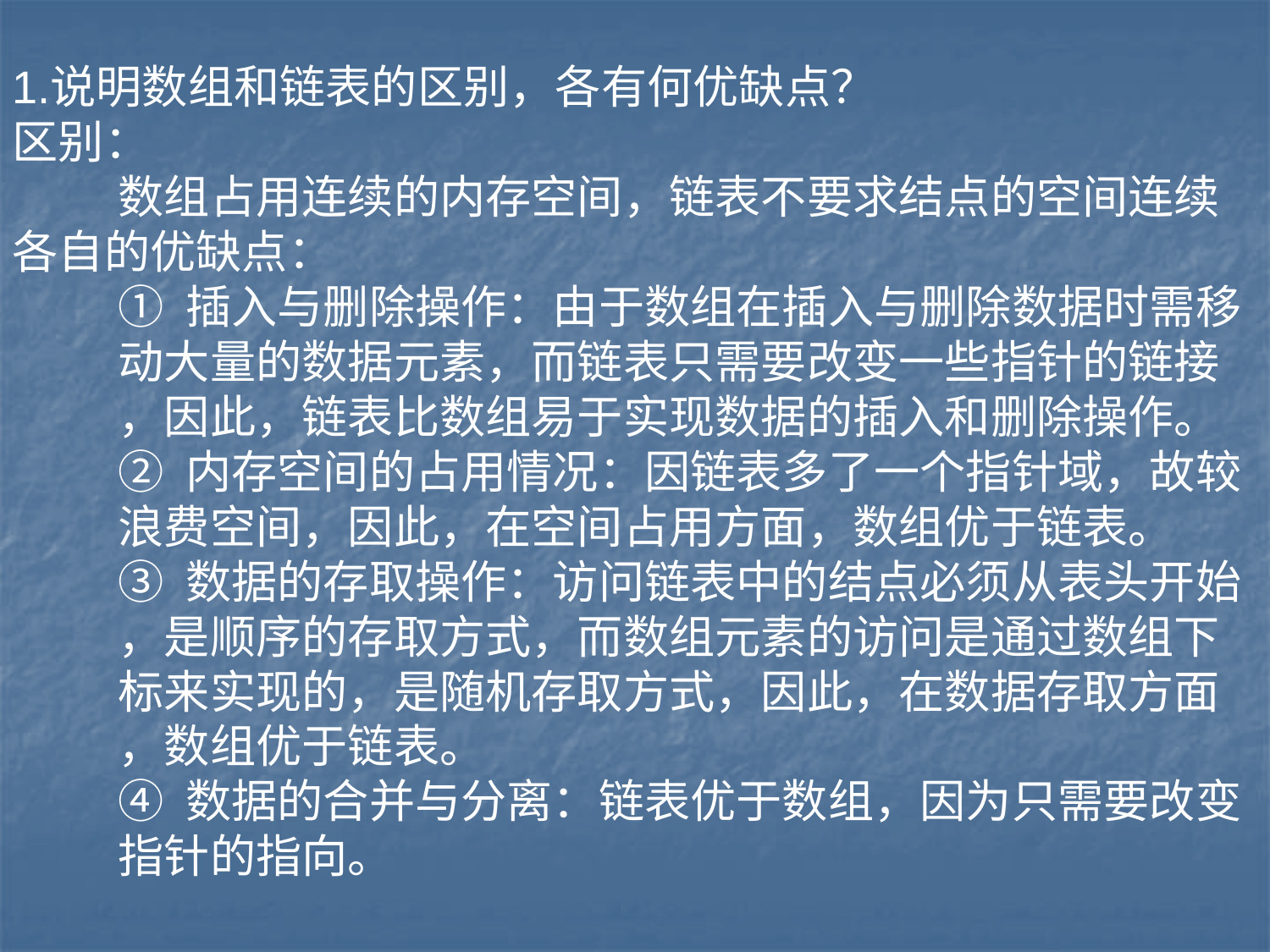

说明数组和链表的区别，各有何优缺点？
区别：
	数组占用连续的内存空间，链表不要求结点的空间连续
各自的优缺点：
	① 插入与删除操作：由于数组在插入与删除数据时需移	动大量的数据元素，而链表只需要改变一些指针的链接	，因此，链表比数组易于实现数据的插入和删除操作。
	② 内存空间的占用情况：因链表多了一个指针域，故较	浪费空间，因此，在空间占用方面，数组优于链表。
	③ 数据的存取操作：访问链表中的结点必须从表头开始	，是顺序的存取方式，而数组元素的访问是通过数组下	标来实现的，是随机存取方式，因此，在数据存取方面	，数组优于链表。
	④ 数据的合并与分离：链表优于数组，因为只需要改变	指针的指向。